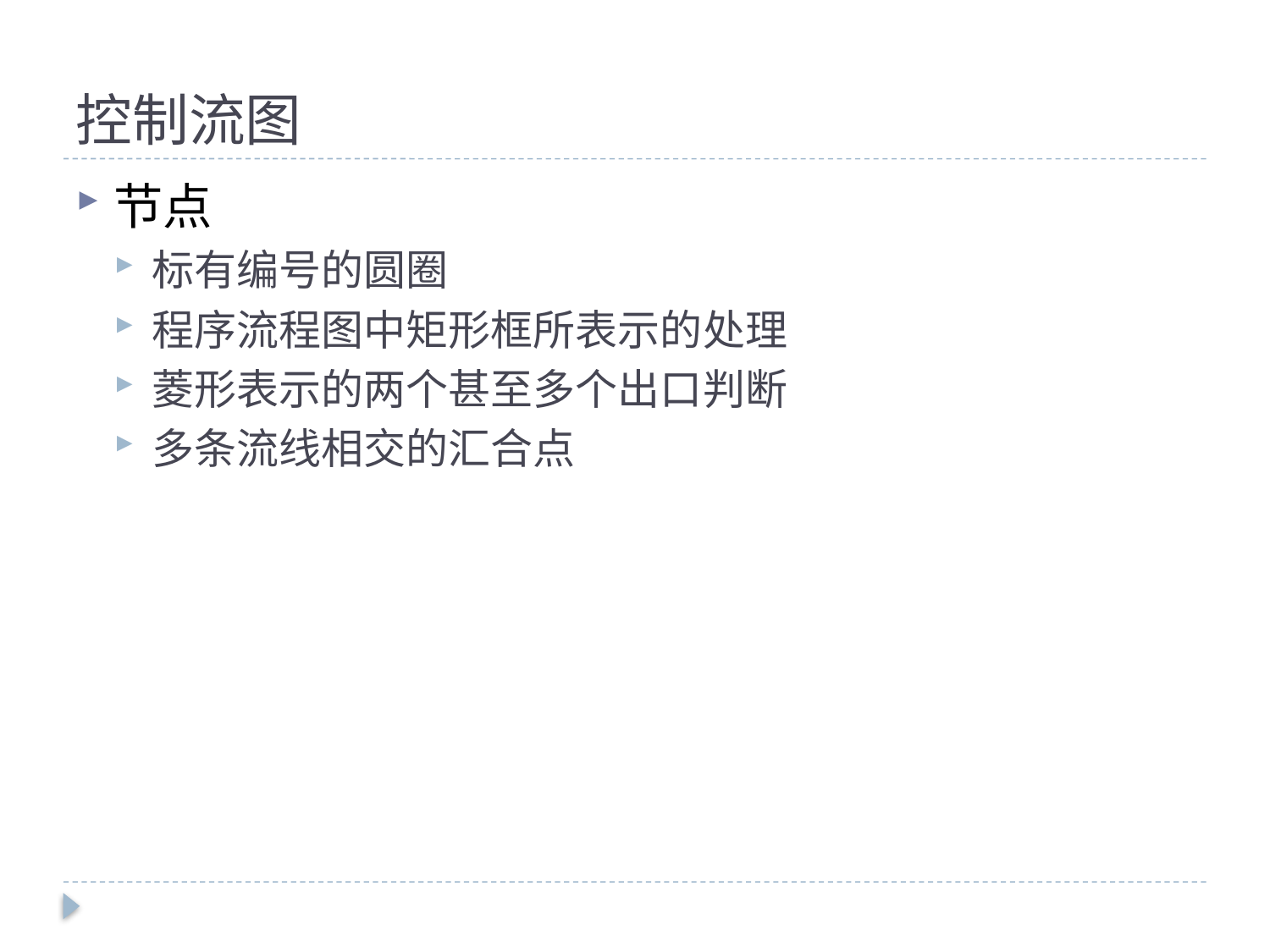

# 控制流图
节点
标有编号的圆圈
程序流程图中矩形框所表示的处理
菱形表示的两个甚至多个出口判断
多条流线相交的汇合点